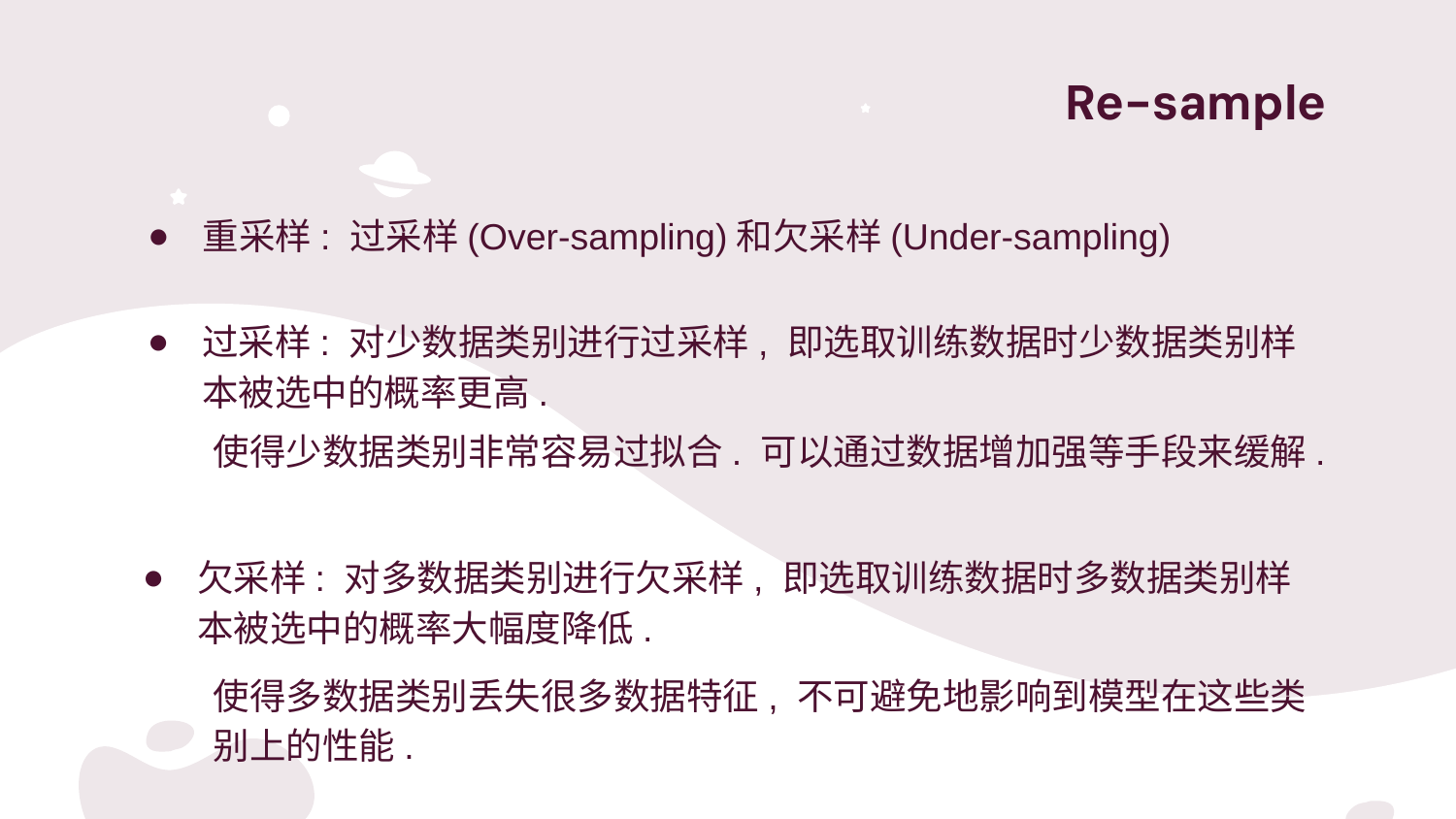

# Re-sample

重采样: 过采样(Over-sampling)和欠采样(Under-sampling)

过采样: 对少数据类别进行过采样, 即选取训练数据时少数据类别样本被选中的概率更高.
使得少数据类别非常容易过拟合. 可以通过数据增加强等手段来缓解.
欠采样: 对多数据类别进行欠采样, 即选取训练数据时多数据类别样本被选中的概率大幅度降低.
使得多数据类别丢失很多数据特征, 不可避免地影响到模型在这些类别上的性能.